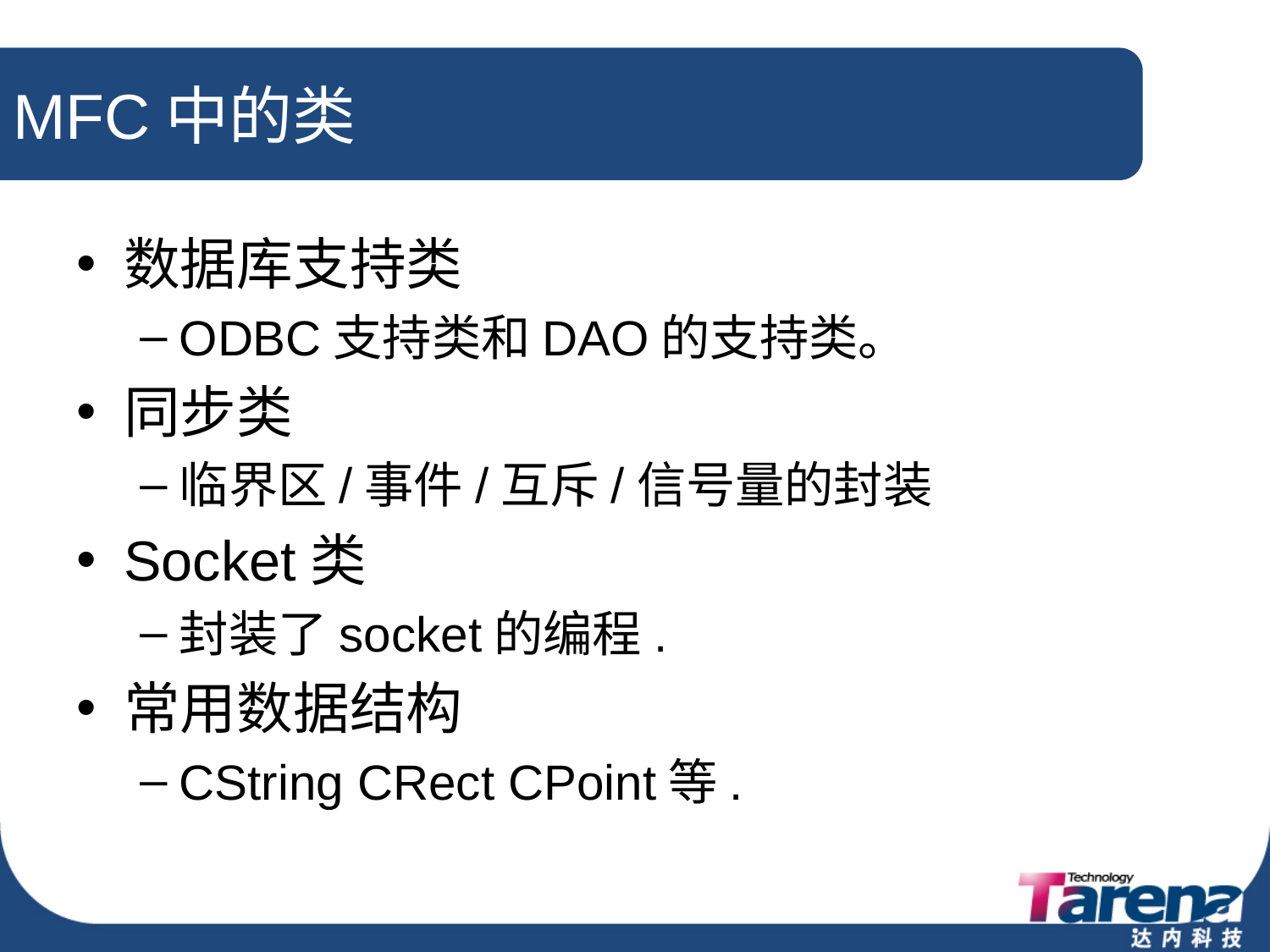

# MFC中的类
数据库支持类
ODBC支持类和DAO的支持类。
同步类
临界区/事件/互斥/信号量的封装
Socket类
封装了socket的编程.
常用数据结构
CString CRect CPoint等.